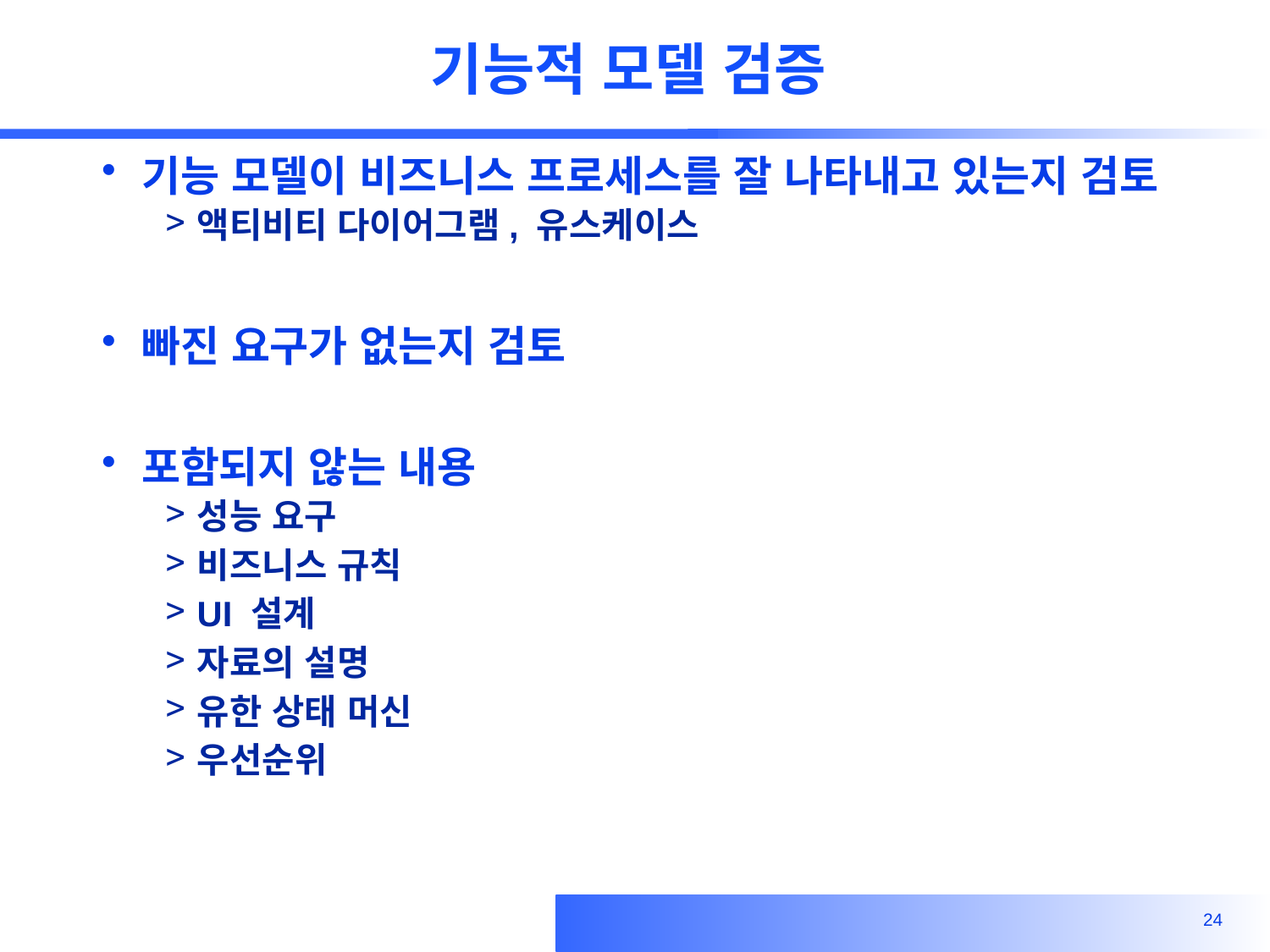

# 기능적 모델 검증
기능 모델이 비즈니스 프로세스를 잘 나타내고 있는지 검토
액티비티 다이어그램, 유스케이스

빠진 요구가 없는지 검토

포함되지 않는 내용
성능 요구
비즈니스 규칙
UI 설계
자료의 설명
유한 상태 머신
우선순위